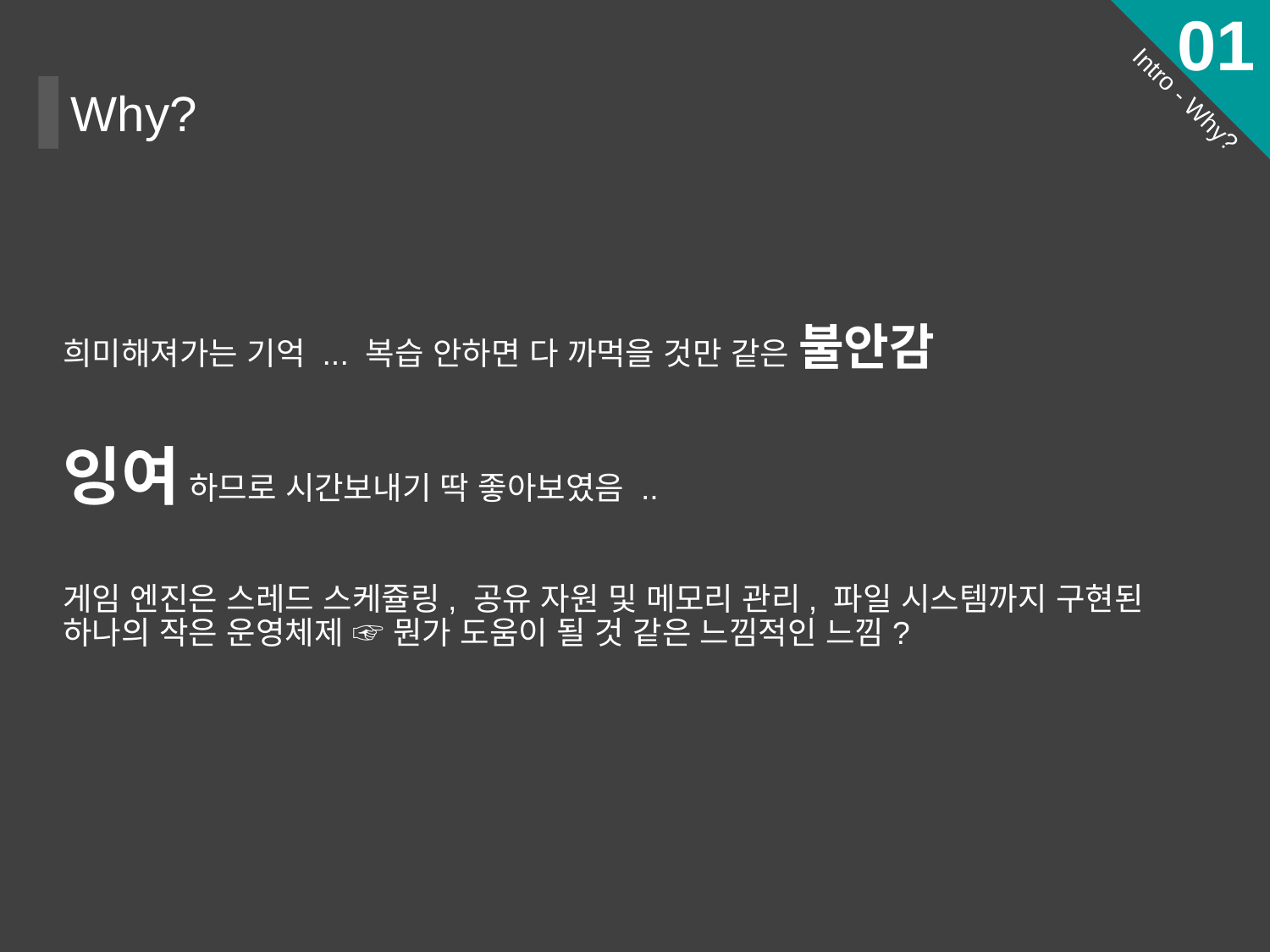

01

Why?
Intro - Why?
희미해져가는 기억 ... 복습 안하면 다 까먹을 것만 같은 불안감

잉여 하므로 시간보내기 딱 좋아보였음 ..

게임 엔진은 스레드 스케쥴링, 공유 자원 및 메모리 관리, 파일 시스템까지 구현된 하나의 작은 운영체제 ☞ 뭔가 도움이 될 것 같은 느낌적인 느낌?